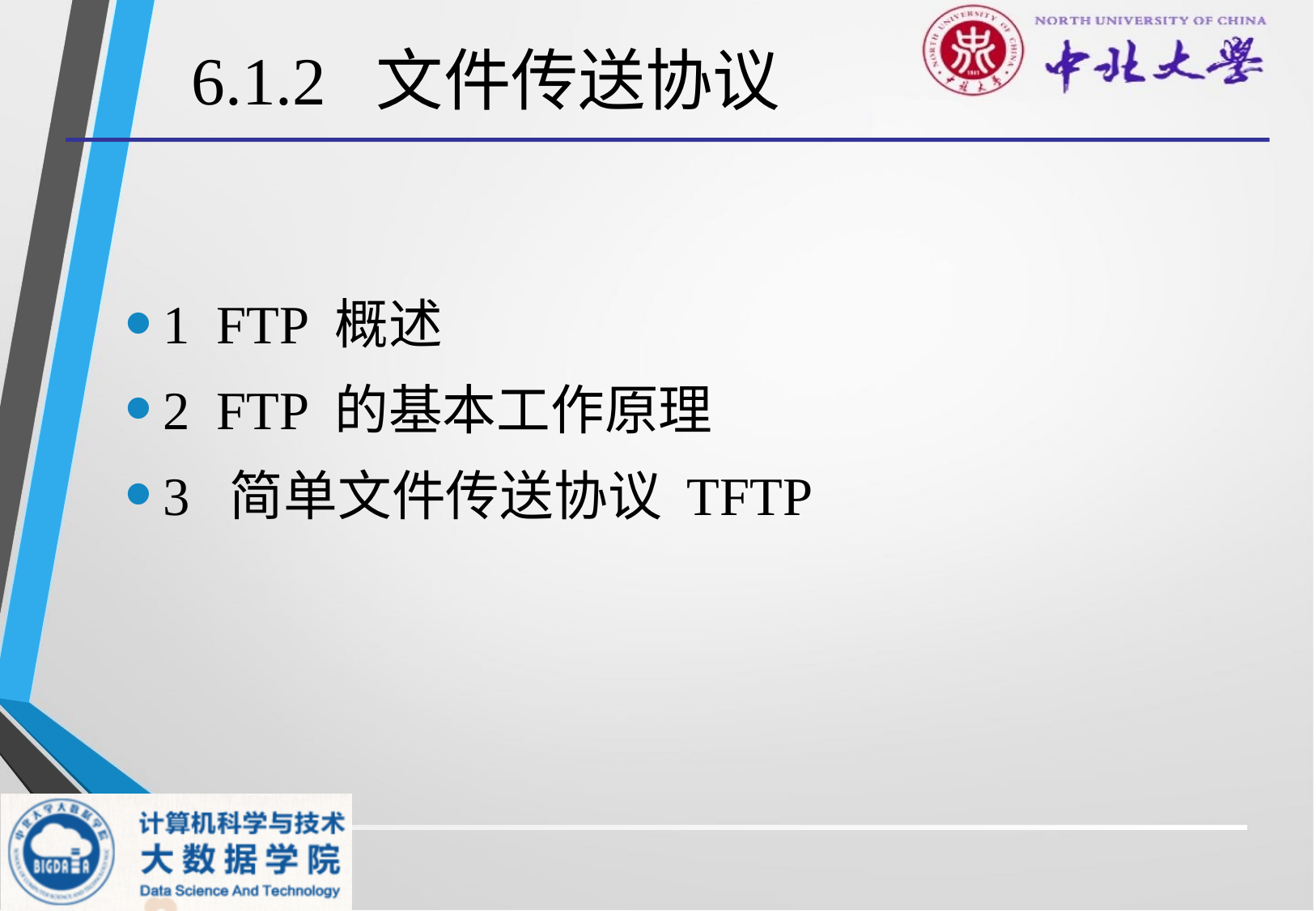

# 6.1.2  文件传送协议
1  FTP 概述
2  FTP 的基本工作原理
3  简单文件传送协议 TFTP
31